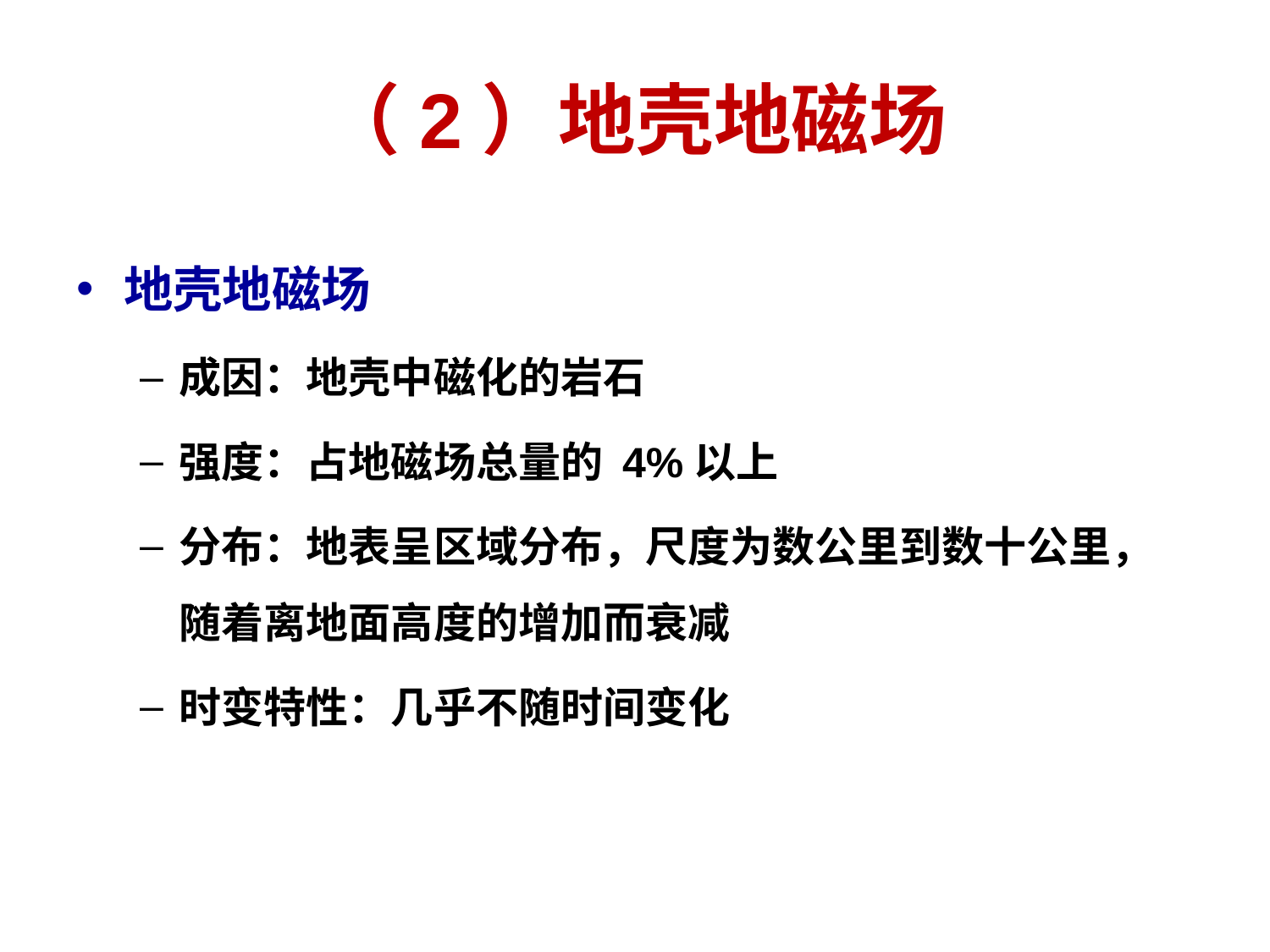

# （2）地壳地磁场
地壳地磁场
成因：地壳中磁化的岩石
强度：占地磁场总量的 4%以上
分布：地表呈区域分布，尺度为数公里到数十公里，随着离地面高度的增加而衰减
时变特性：几乎不随时间变化